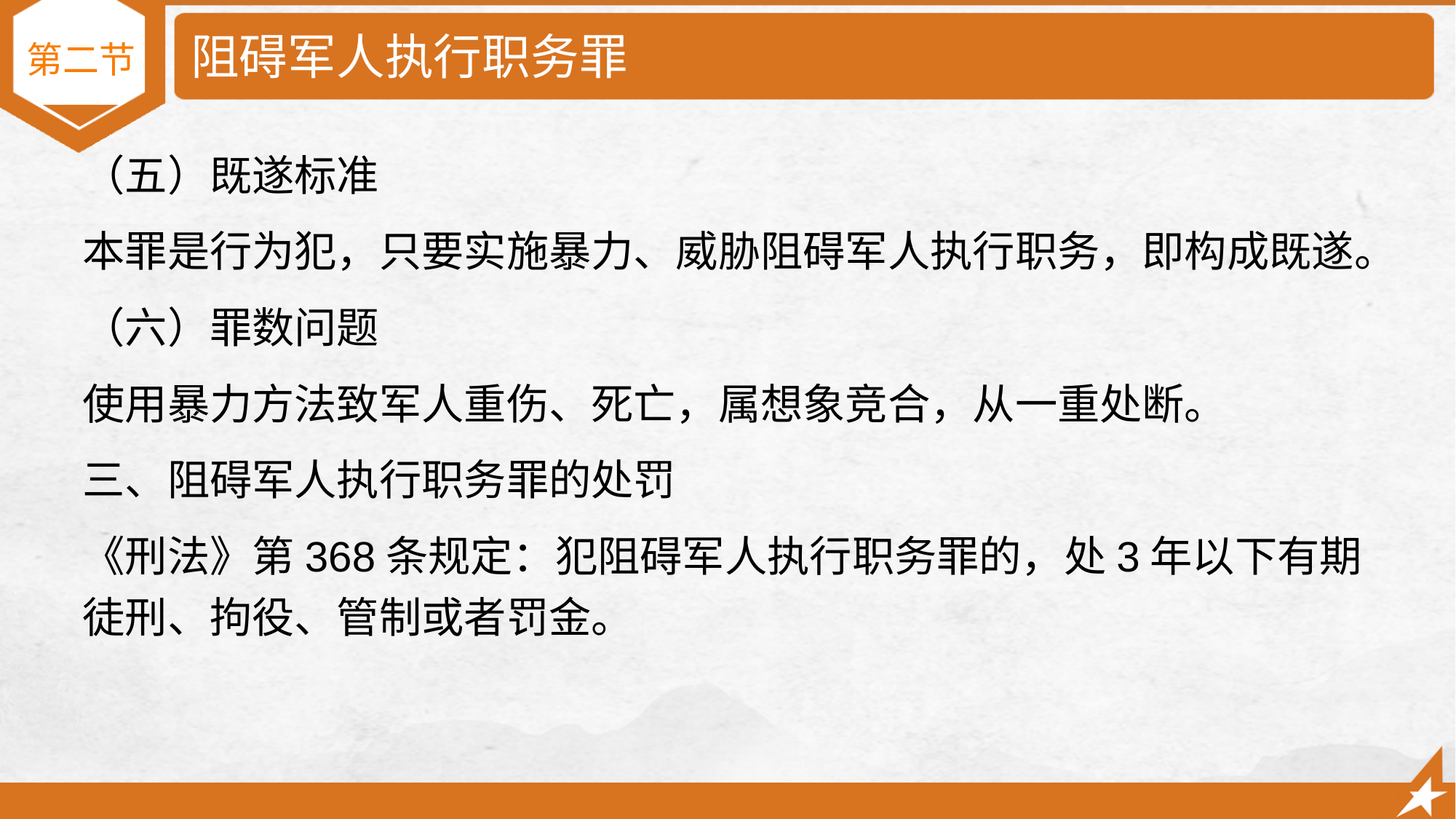

# 阻碍军人执行职务罪
第二节
（五）既遂标准
本罪是行为犯，只要实施暴力、威胁阻碍军人执行职务，即构成既遂。
（六）罪数问题
使用暴力方法致军人重伤、死亡，属想象竞合，从一重处断。
三、阻碍军人执行职务罪的处罚
《刑法》第368条规定：犯阻碍军人执行职务罪的，处3年以下有期徒刑、拘役、管制或者罚金。